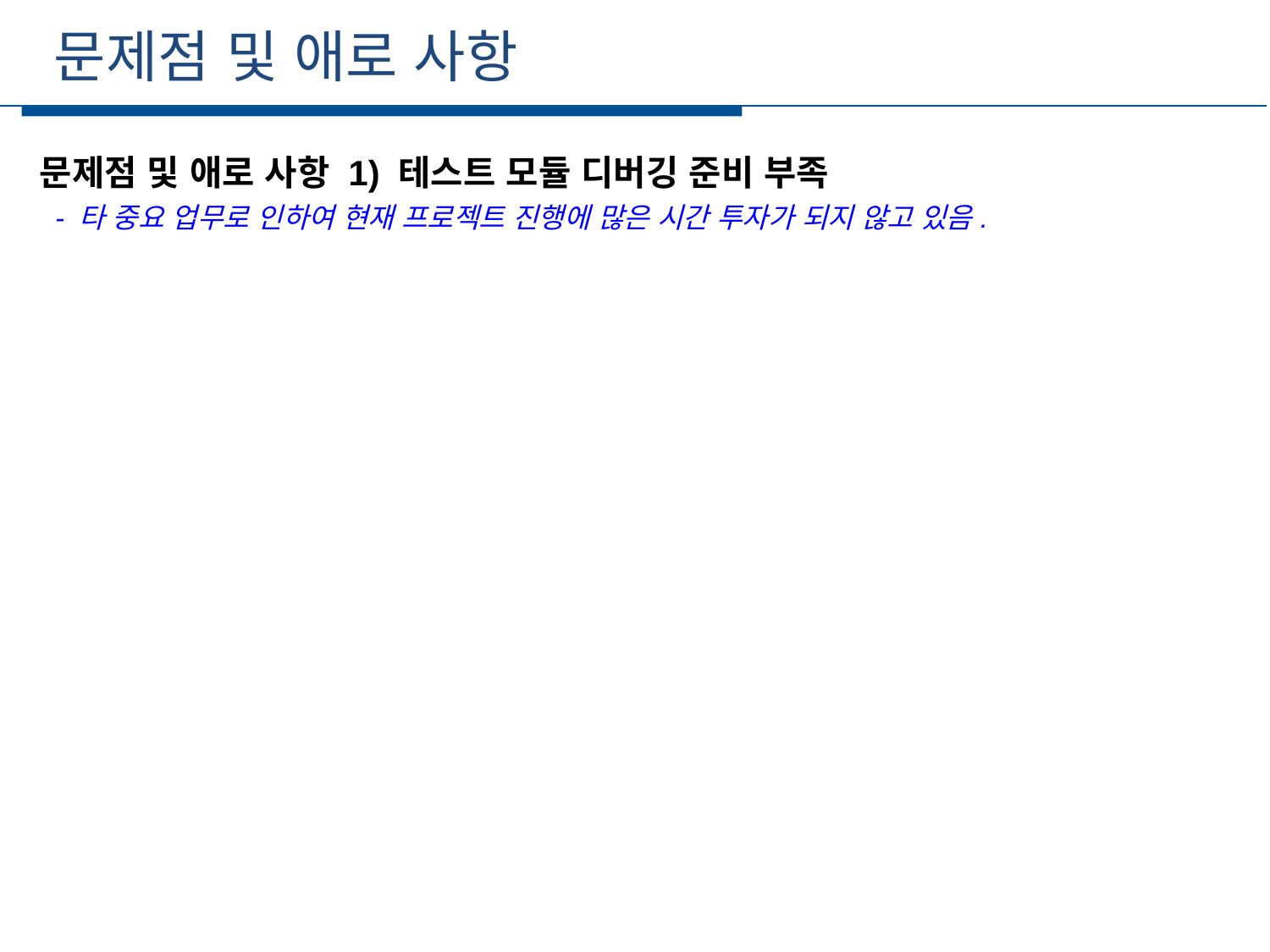

문제점 및 애로 사항
세부일정

문제점 및 애로 사항 1) 테스트 모듈 디버깅 준비 부족
  - 타 중요 업무로 인하여 현재 프로젝트 진행에 많은 시간 투자가 되지 않고 있음.